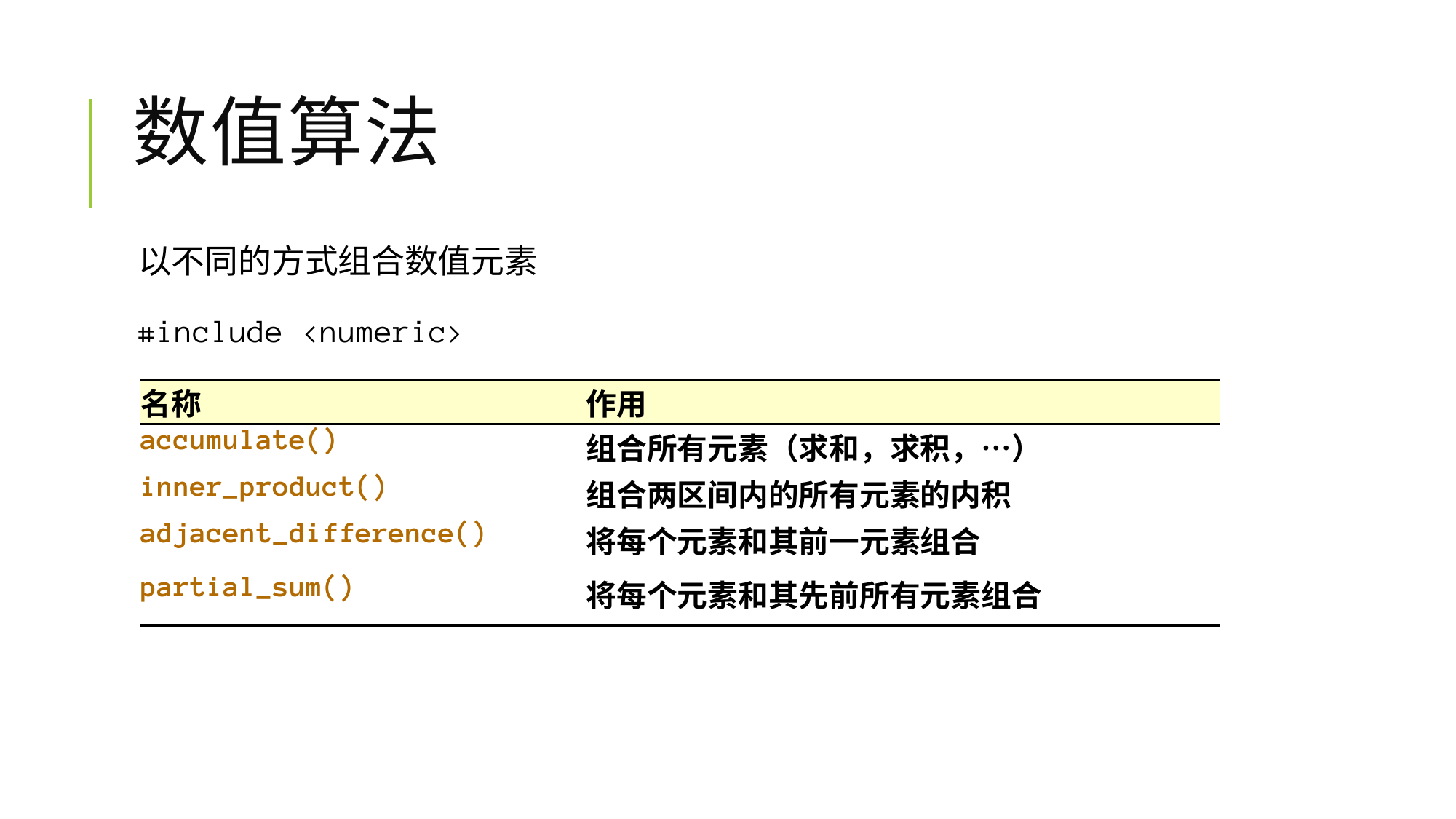

# 数值算法
以不同的方式组合数值元素
#include <numeric>
| 名称 | 作用 |
| --- | --- |
| accumulate() | 组合所有元素（求和，求积，…） |
| inner\_product() | 组合两区间内的所有元素的内积 |
| adjacent\_difference() | 将每个元素和其前一元素组合 |
| partial\_sum() | 将每个元素和其先前所有元素组合 |